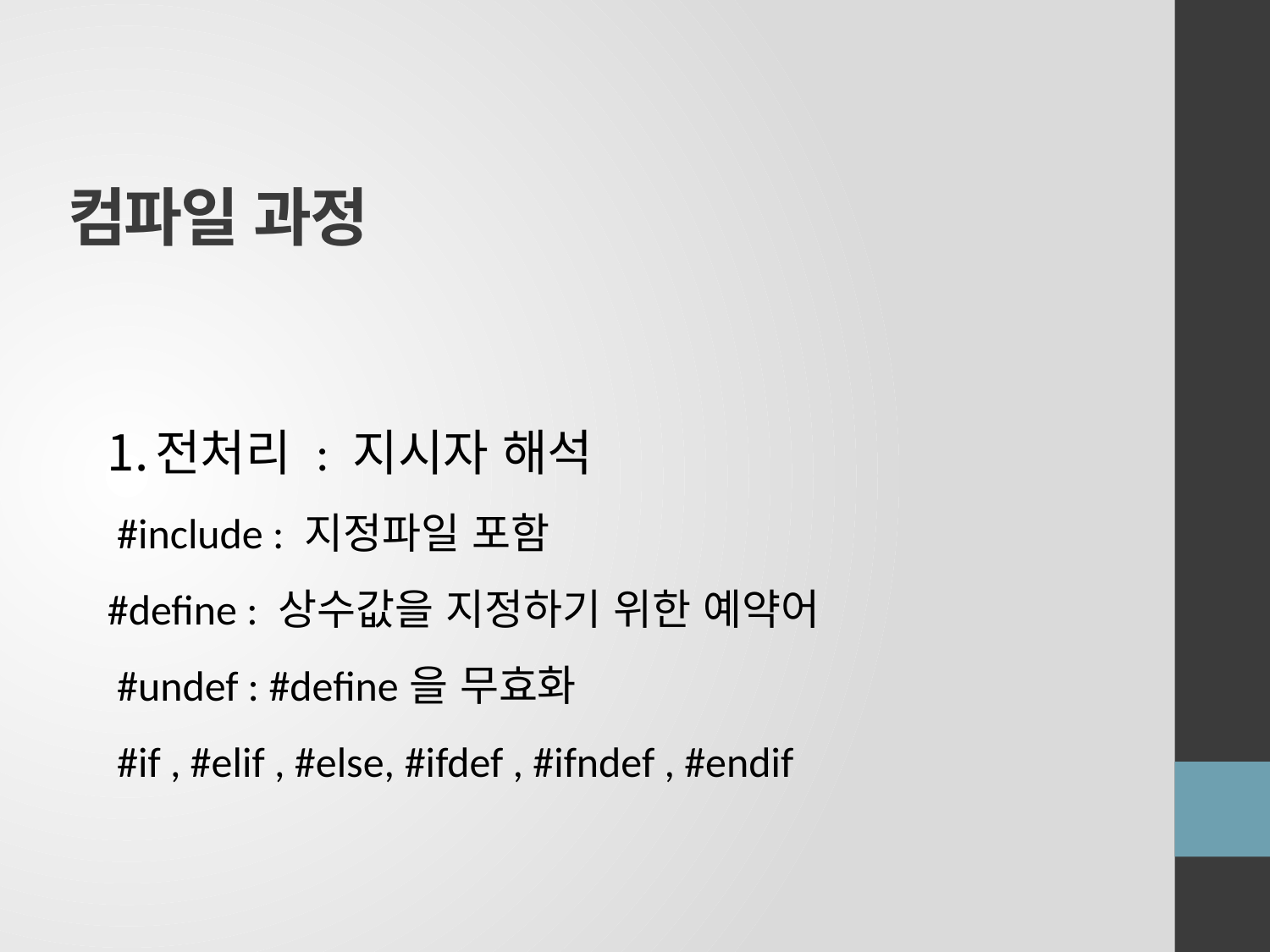

# 컴파일 과정
전처리 : 지시자 해석
 #include : 지정파일 포함
#define : 상수값을 지정하기 위한 예약어
 #undef : #define을 무효화
 #if , #elif , #else, #ifdef , #ifndef , #endif